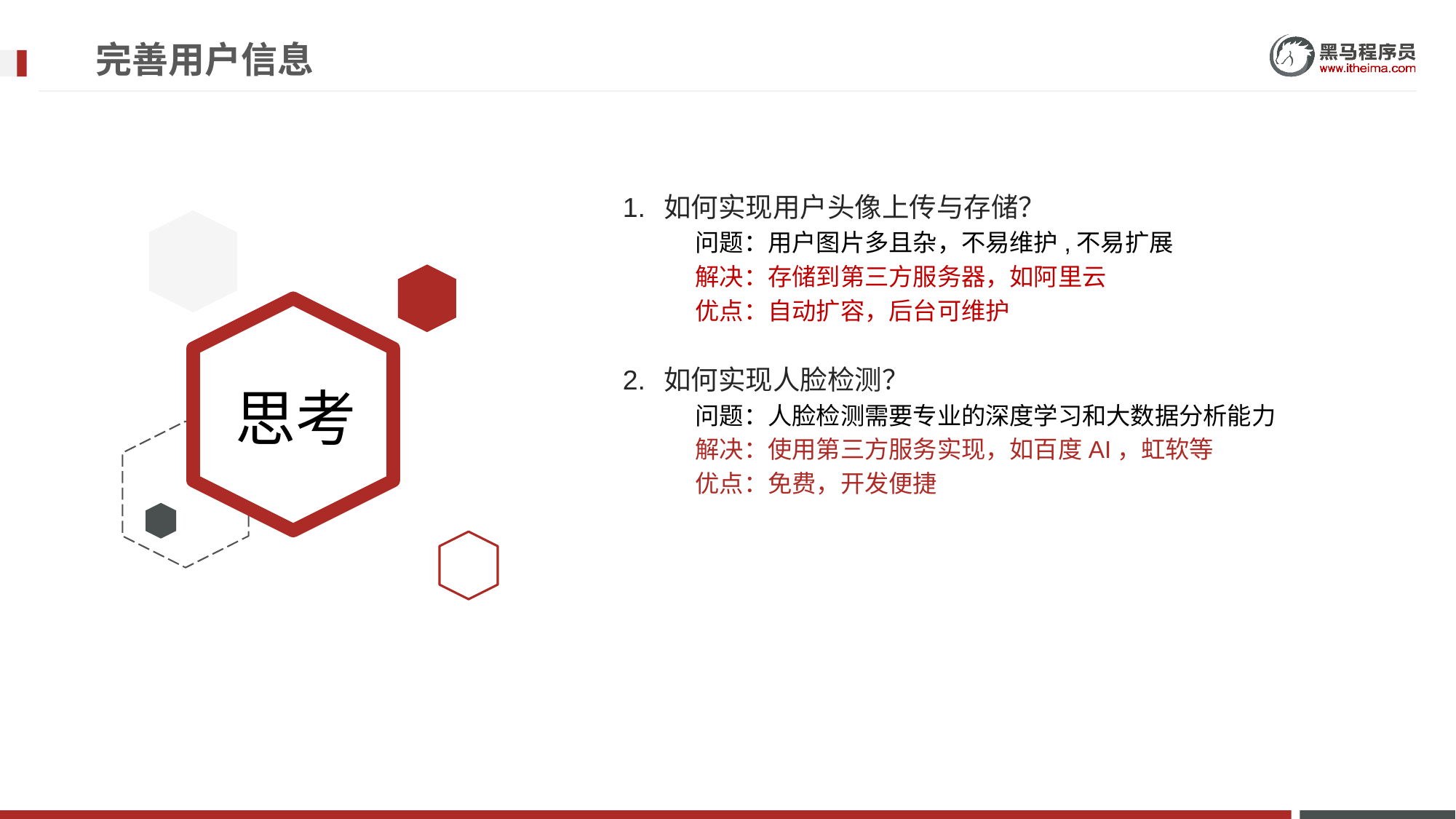

# 完善用户信息
如何实现用户头像上传与存储？
问题：用户图片多且杂，不易维护,不易扩展
解决：存储到第三方服务器，如阿里云
优点：自动扩容，后台可维护
如何实现人脸检测？
问题：人脸检测需要专业的深度学习和大数据分析能力
解决：使用第三方服务实现，如百度AI，虹软等
优点：免费，开发便捷